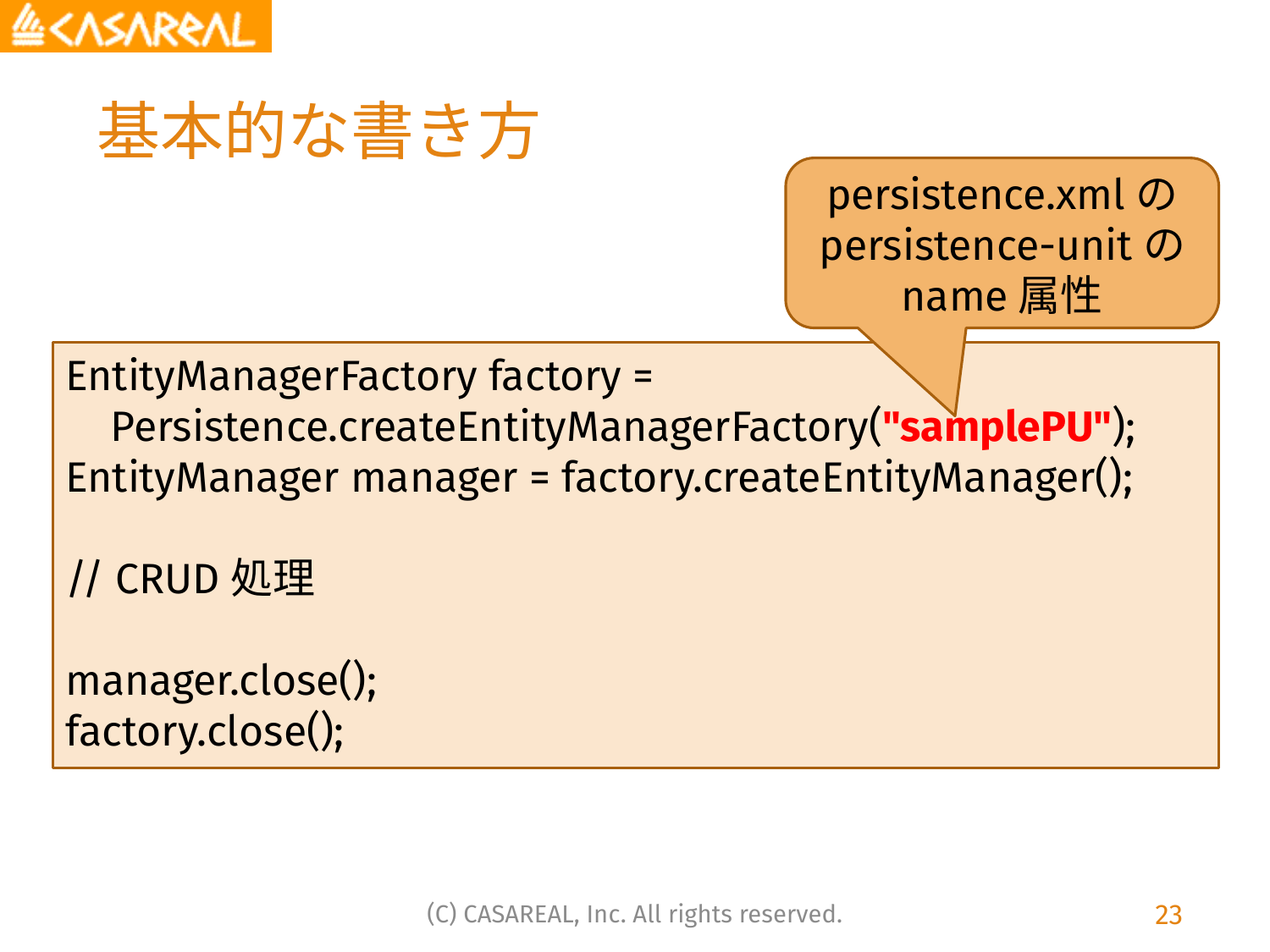

# 基本的な書き方
persistence.xmlの
persistence-unitの
name属性
EntityManagerFactory factory =
    Persistence.createEntityManagerFactory("samplePU");
EntityManager manager = factory.createEntityManager();

// CRUD処理

manager.close();
factory.close();
(C) CASAREAL, Inc. All rights reserved.
23